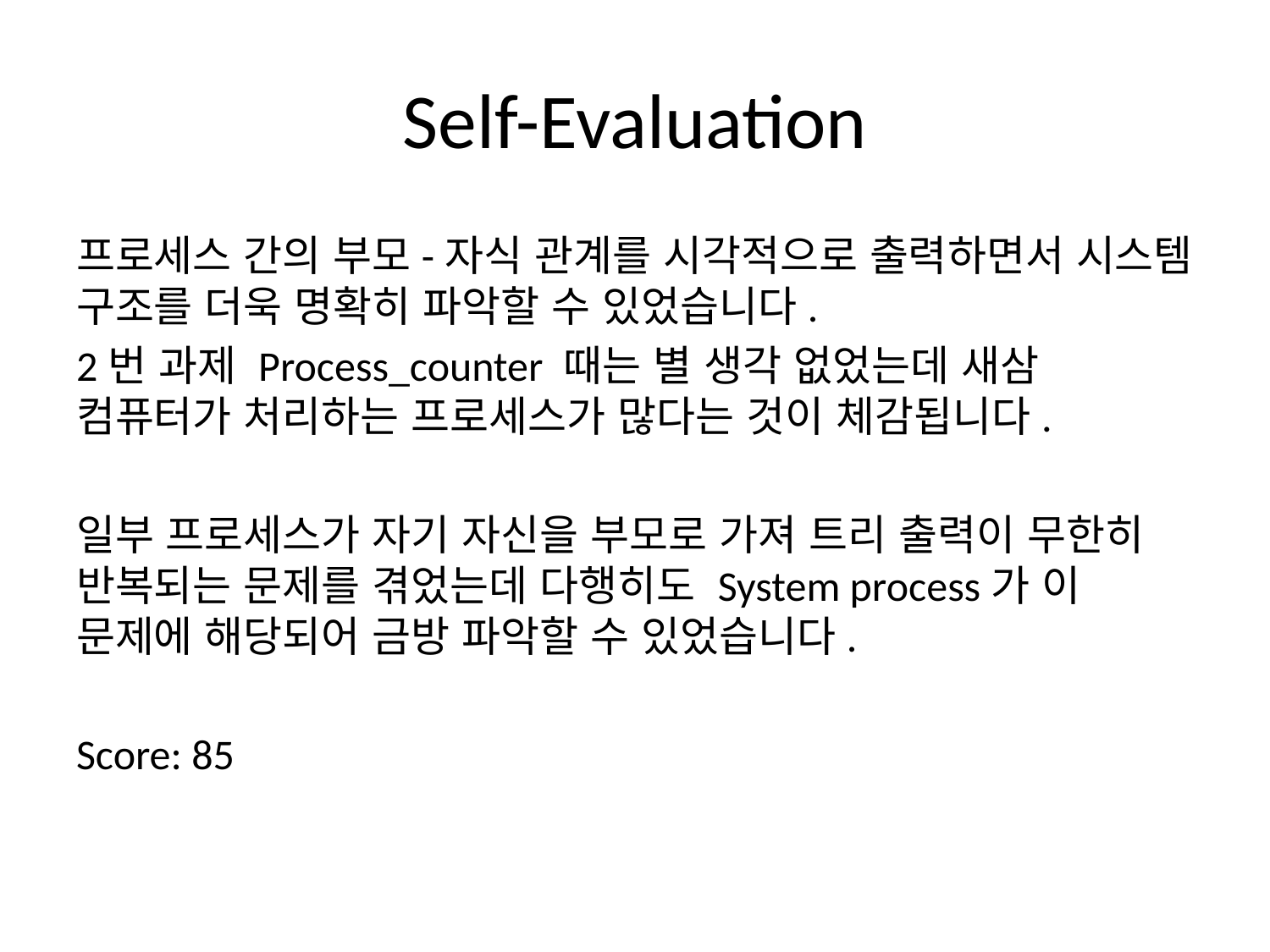

# Self-Evaluation
프로세스 간의 부모-자식 관계를 시각적으로 출력하면서 시스템 구조를 더욱 명확히 파악할 수 있었습니다.
2번 과제 Process_counter 때는 별 생각 없었는데 새삼 컴퓨터가 처리하는 프로세스가 많다는 것이 체감됩니다.

일부 프로세스가 자기 자신을 부모로 가져 트리 출력이 무한히 반복되는 문제를 겪었는데 다행히도 System process가 이 문제에 해당되어 금방 파악할 수 있었습니다.

Score: 85